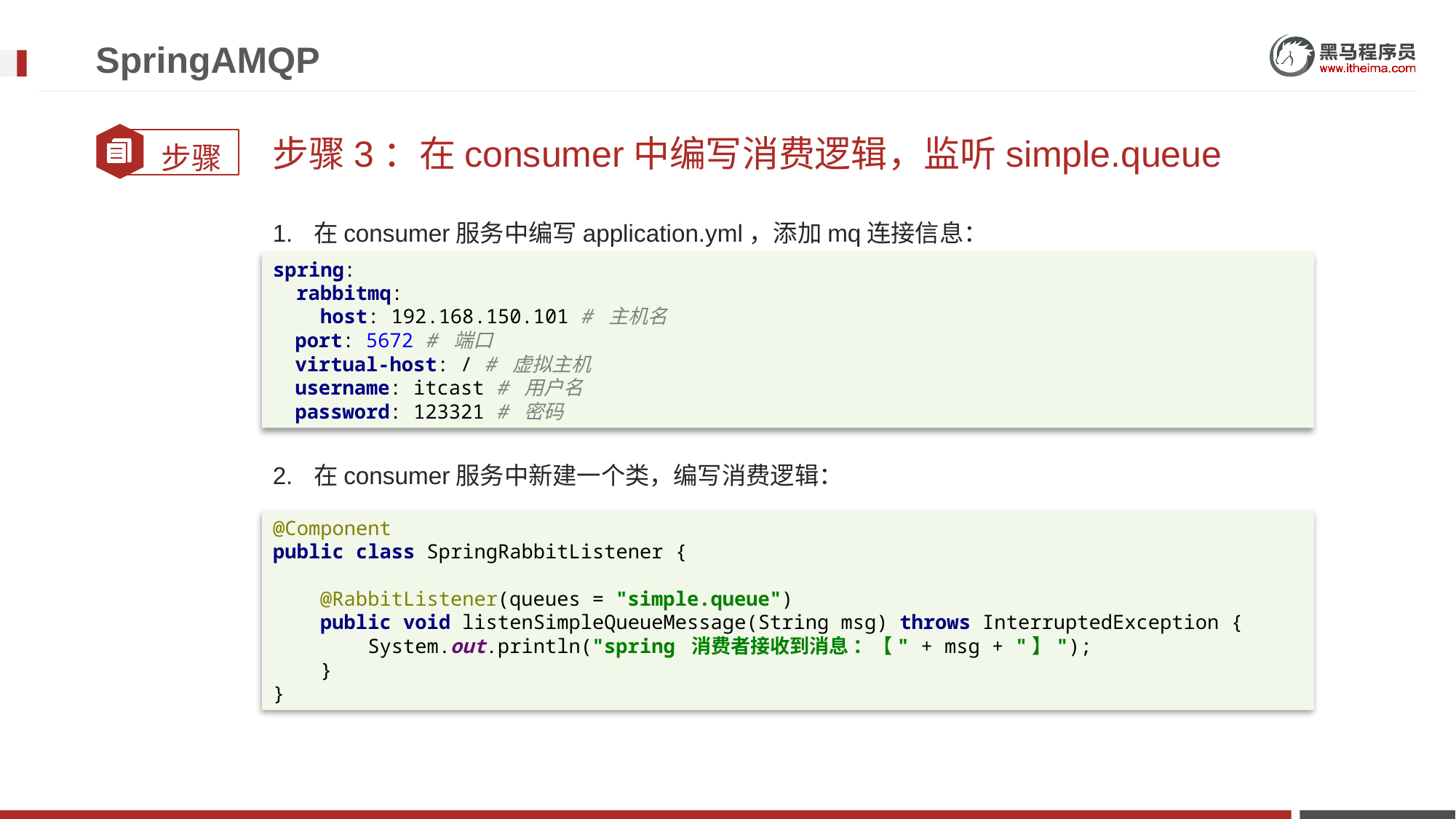

# SpringAMQP
步骤3：在consumer中编写消费逻辑，监听simple.queue
在consumer服务中编写application.yml，添加mq连接信息：

在consumer服务中新建一个类，编写消费逻辑：

spring:
  rabbitmq:
    host: 192.168.150.101 # 主机名
    port: 5672 # 端口
    virtual-host: / # 虚拟主机
    username: itcast # 用户名
    password: 123321 # 密码
@Component
public class SpringRabbitListener {
    @RabbitListener(queues = "simple.queue")
    public void listenSimpleQueueMessage(String msg) throws InterruptedException {
        System.out.println("spring 消费者接收到消息 ：【" + msg + "】");
    }
}